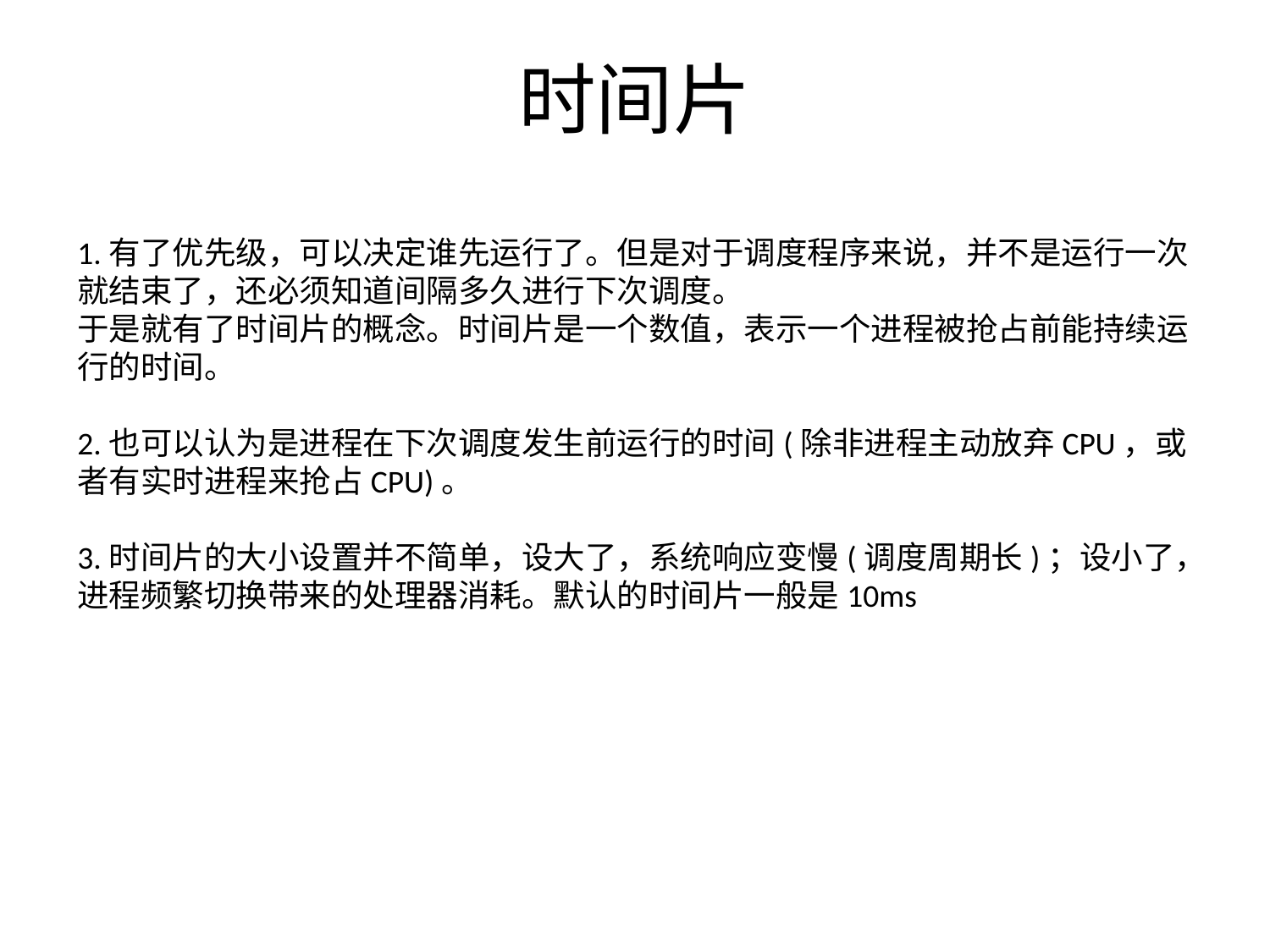

# 时间片
1.有了优先级，可以决定谁先运行了。但是对于调度程序来说，并不是运行一次就结束了，还必须知道间隔多久进行下次调度。
于是就有了时间片的概念。时间片是一个数值，表示一个进程被抢占前能持续运行的时间。

2.也可以认为是进程在下次调度发生前运行的时间(除非进程主动放弃CPU，或者有实时进程来抢占CPU)。

3.时间片的大小设置并不简单，设大了，系统响应变慢(调度周期长)；设小了，进程频繁切换带来的处理器消耗。默认的时间片一般是10ms